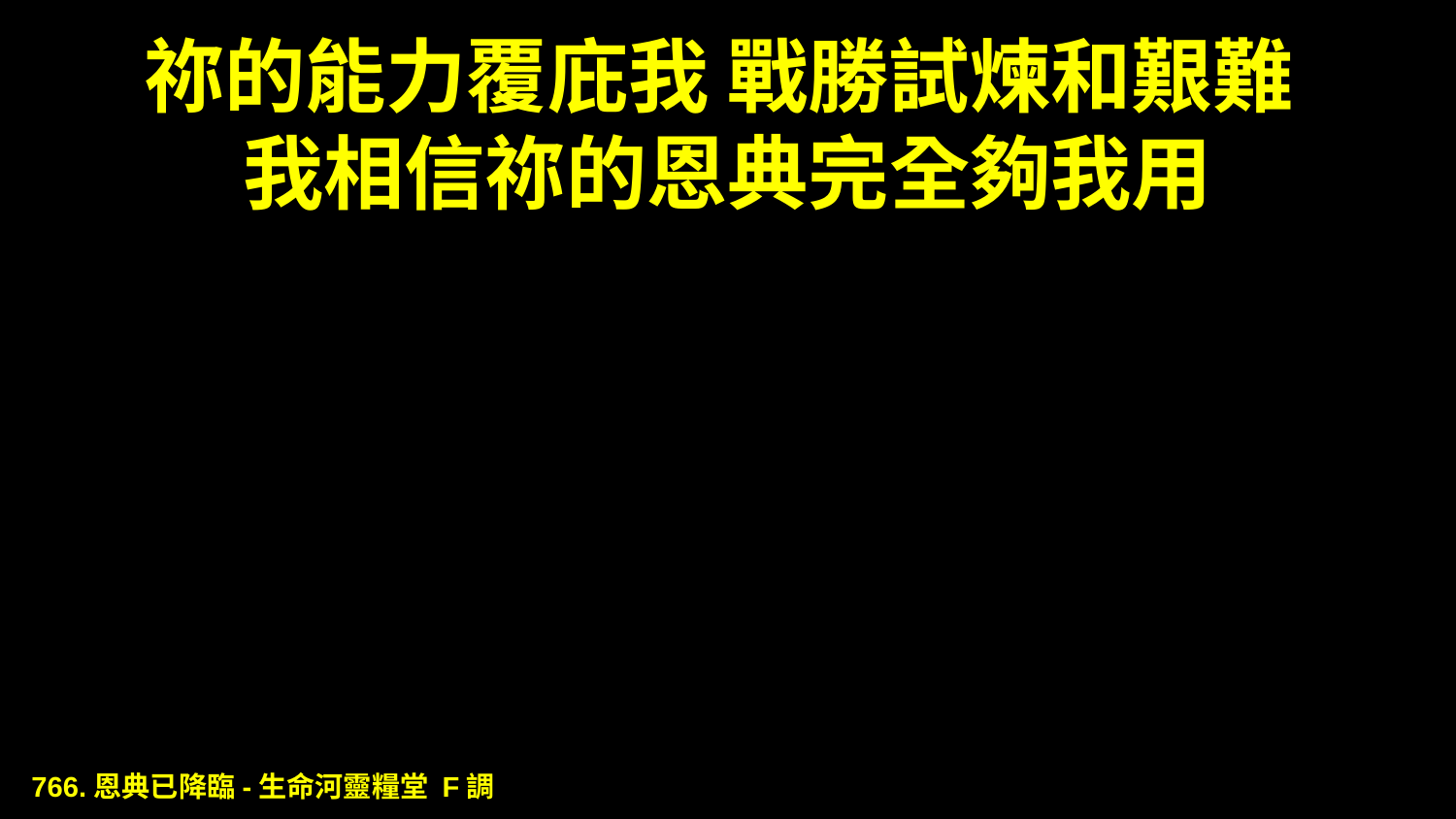

# 祢的能力覆庇我 戰勝試煉和艱難 我相信祢的恩典完全夠我用
766.恩典已降臨-生命河靈糧堂 F調